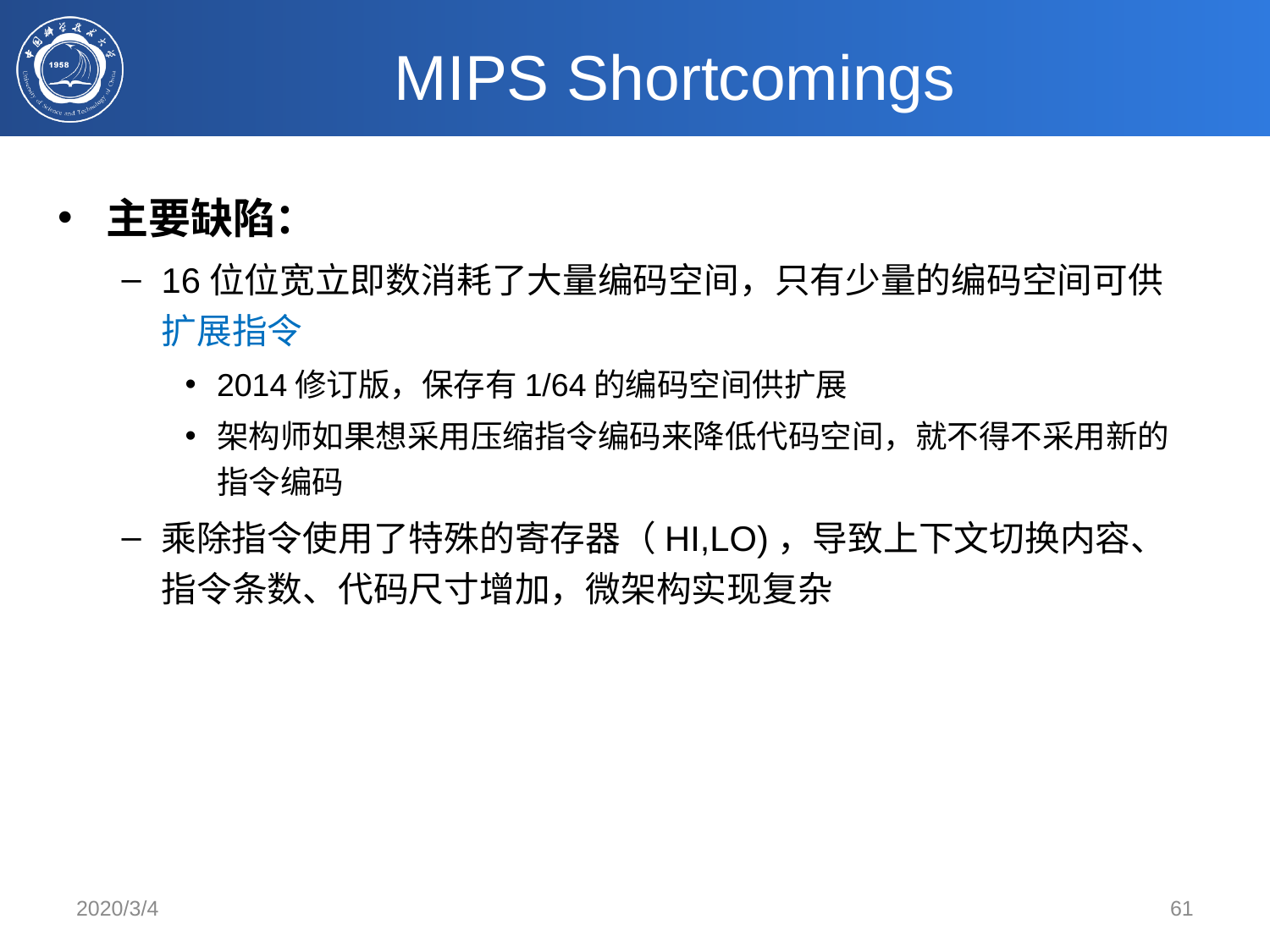

# MIPS Shortcomings
主要缺陷：
16位位宽立即数消耗了大量编码空间，只有少量的编码空间可供扩展指令
2014修订版，保存有1/64的编码空间供扩展
架构师如果想采用压缩指令编码来降低代码空间，就不得不采用新的指令编码
乘除指令使用了特殊的寄存器（HI,LO)，导致上下文切换内容、指令条数、代码尺寸增加，微架构实现复杂

2020/3/4
61